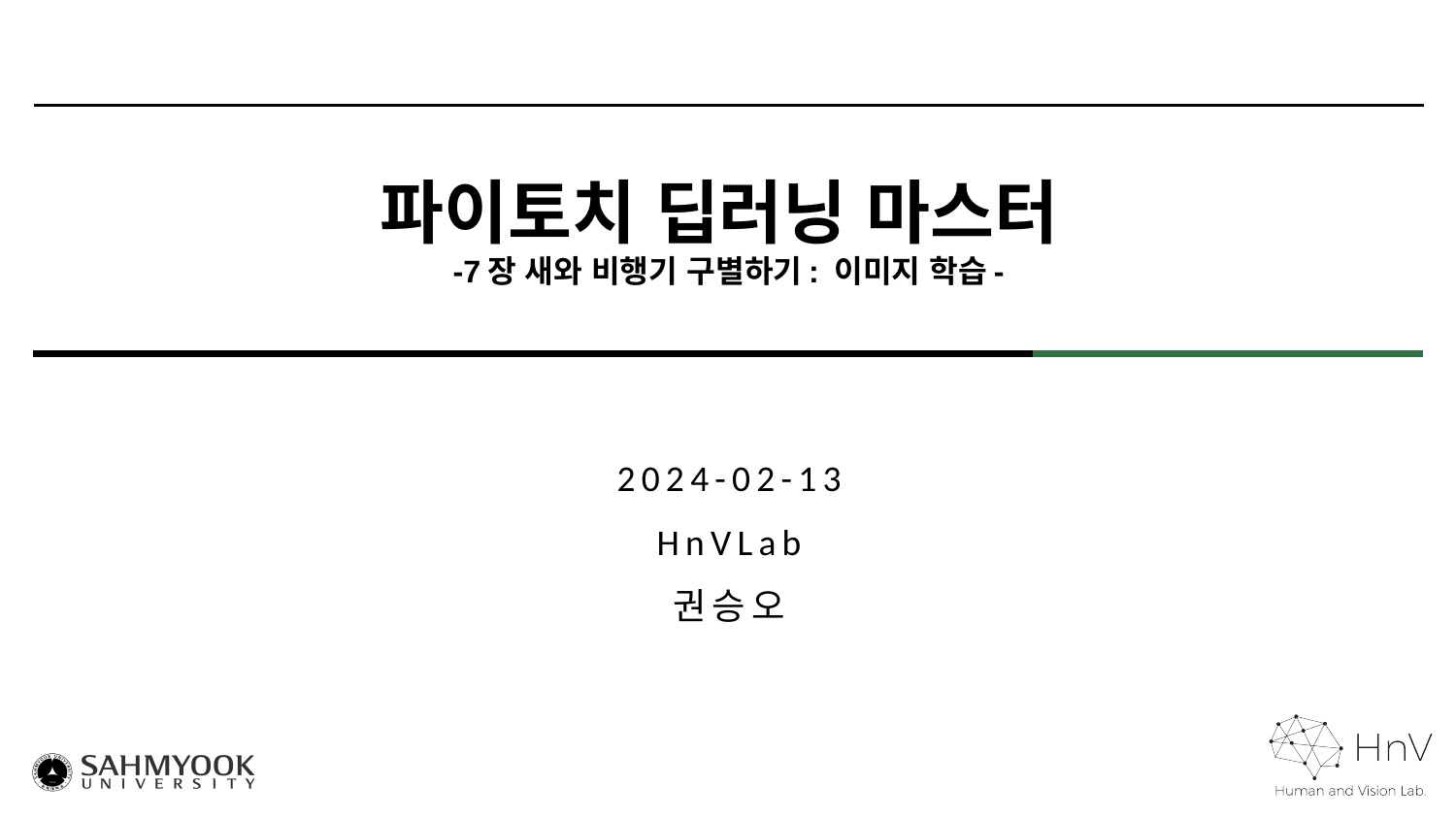

# 파이토치 딥러닝 마스터 -7장 새와 비행기 구별하기: 이미지 학습-
2024-02-13
HnVLab
권승오